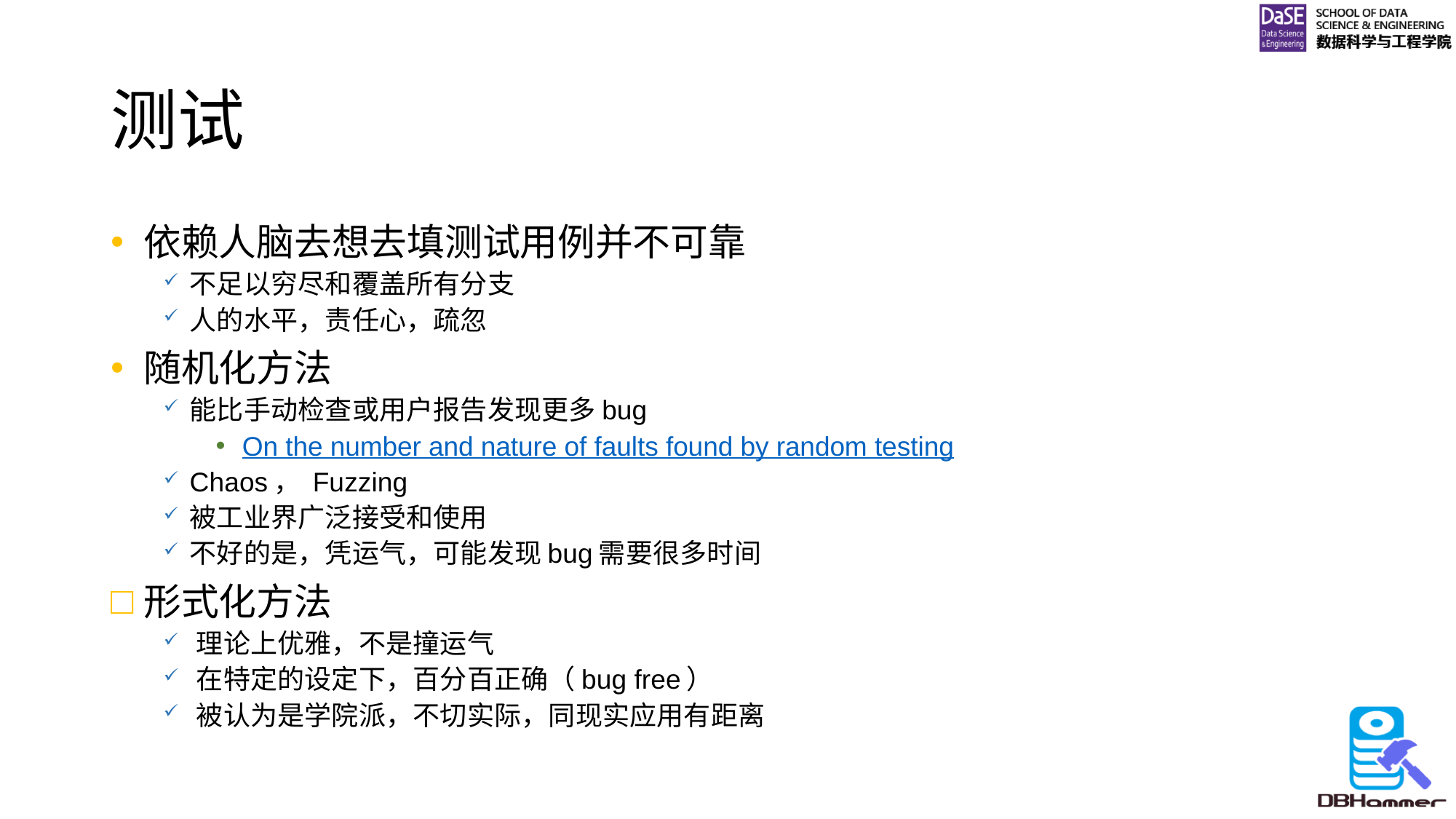

# 测试
依赖人脑去想去填测试用例并不可靠
不足以穷尽和覆盖所有分支
人的水平，责任心，疏忽
随机化方法
能比手动检查或用户报告发现更多bug
On the number and nature of faults found by random testing
Chaos， Fuzzing
被工业界广泛接受和使用
不好的是，凭运气，可能发现bug需要很多时间
形式化方法
理论上优雅，不是撞运气
在特定的设定下，百分百正确（bug free）
被认为是学院派，不切实际，同现实应用有距离